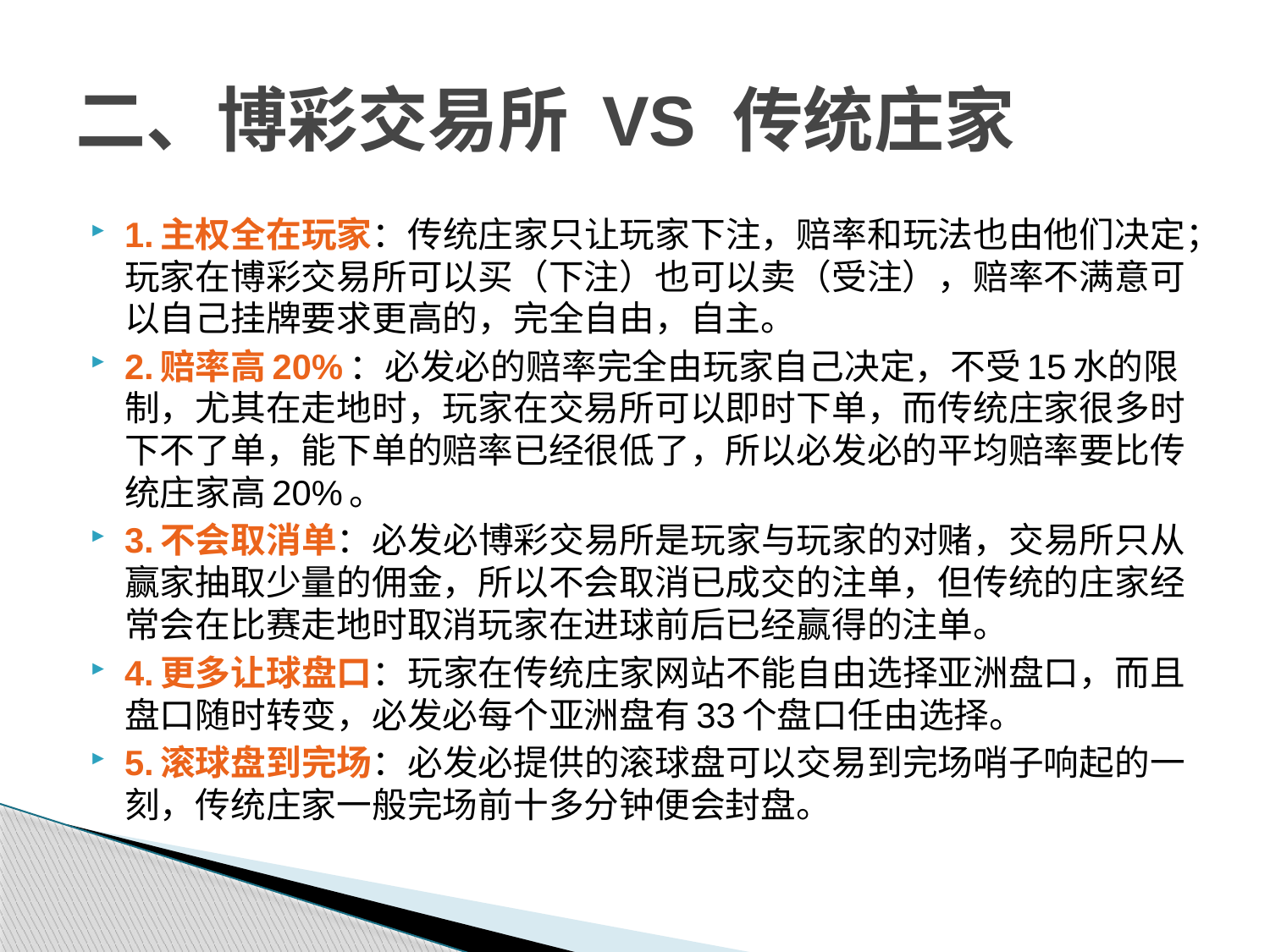

# 二、博彩交易所 VS 传统庄家
1.主权全在玩家：传统庄家只让玩家下注，赔率和玩法也由他们决定；玩家在博彩交易所可以买（下注）也可以卖（受注），赔率不满意可以自己挂牌要求更高的，完全自由，自主。
2.赔率高20%：必发必的赔率完全由玩家自己决定，不受15水的限制，尤其在走地时，玩家在交易所可以即时下单，而传统庄家很多时下不了单，能下单的赔率已经很低了，所以必发必的平均赔率要比传统庄家高20%。
3.不会取消单：必发必博彩交易所是玩家与玩家的对赌，交易所只从赢家抽取少量的佣金，所以不会取消已成交的注单，但传统的庄家经常会在比赛走地时取消玩家在进球前后已经赢得的注单。
4.更多让球盘口：玩家在传统庄家网站不能自由选择亚洲盘口，而且盘口随时转变，必发必每个亚洲盘有33个盘口任由选择。
5.滚球盘到完场：必发必提供的滚球盘可以交易到完场哨子响起的一刻，传统庄家一般完场前十多分钟便会封盘。